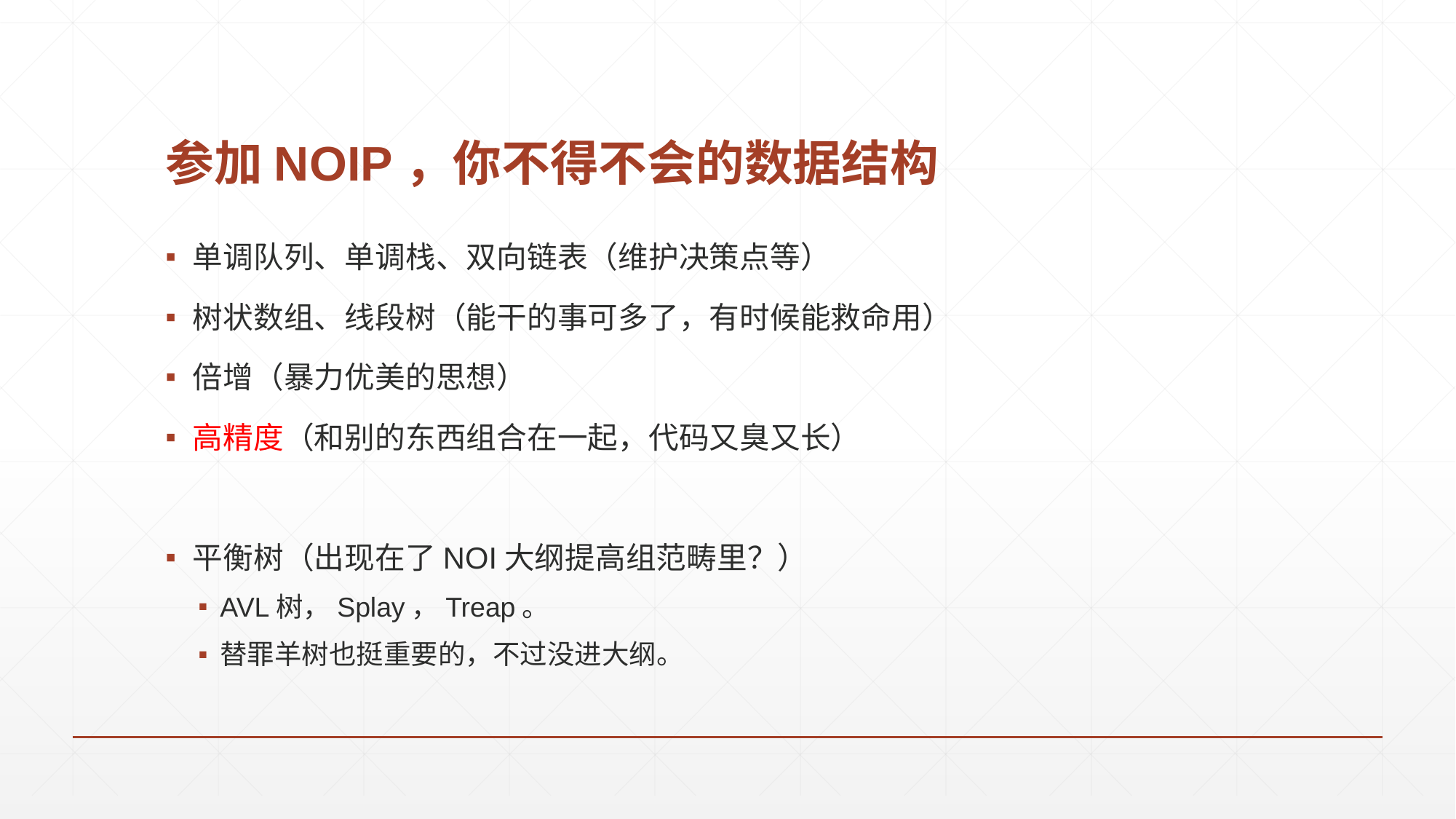

# 参加NOIP，你不得不会的数据结构
单调队列、单调栈、双向链表（维护决策点等）
树状数组、线段树（能干的事可多了，有时候能救命用）
倍增（暴力优美的思想）
高精度（和别的东西组合在一起，代码又臭又长）

平衡树（出现在了NOI大纲提高组范畴里？）
AVL树，Splay，Treap。
替罪羊树也挺重要的，不过没进大纲。